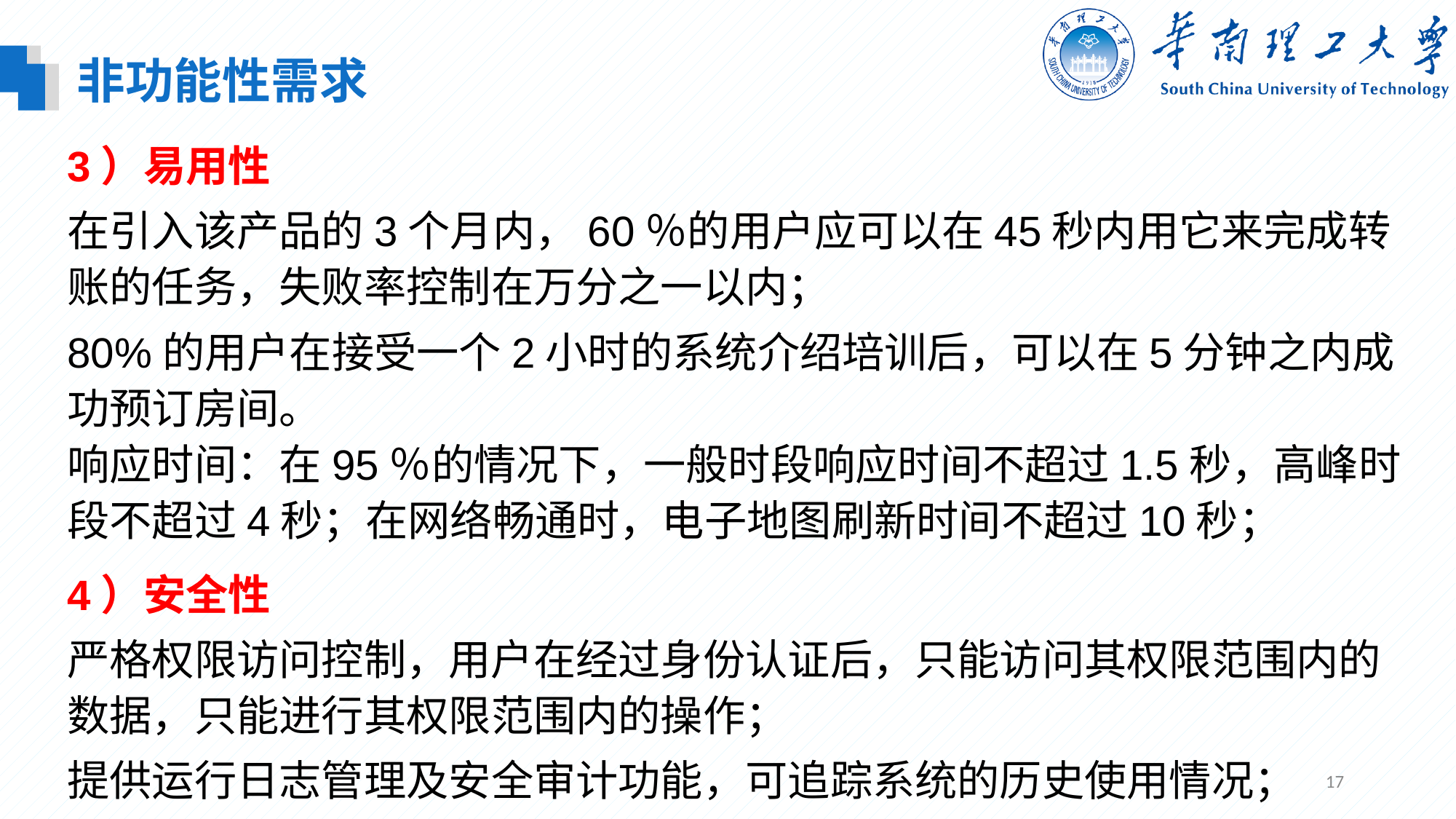

非功能性需求
3）易用性
在引入该产品的3个月内，60％的用户应可以在45秒内用它来完成转账的任务，失败率控制在万分之一以内；
80%的用户在接受一个2小时的系统介绍培训后，可以在5分钟之内成功预订房间。
响应时间：在95％的情况下，一般时段响应时间不超过1.5秒，高峰时段不超过4秒；在网络畅通时，电子地图刷新时间不超过10秒；
4）安全性
严格权限访问控制，用户在经过身份认证后，只能访问其权限范围内的数据，只能进行其权限范围内的操作；
提供运行日志管理及安全审计功能，可追踪系统的历史使用情况；
能经受来自互联网的一般性恶意攻击。如病毒（包括木马）攻击、口令猜测攻击、黑客入侵等；
17